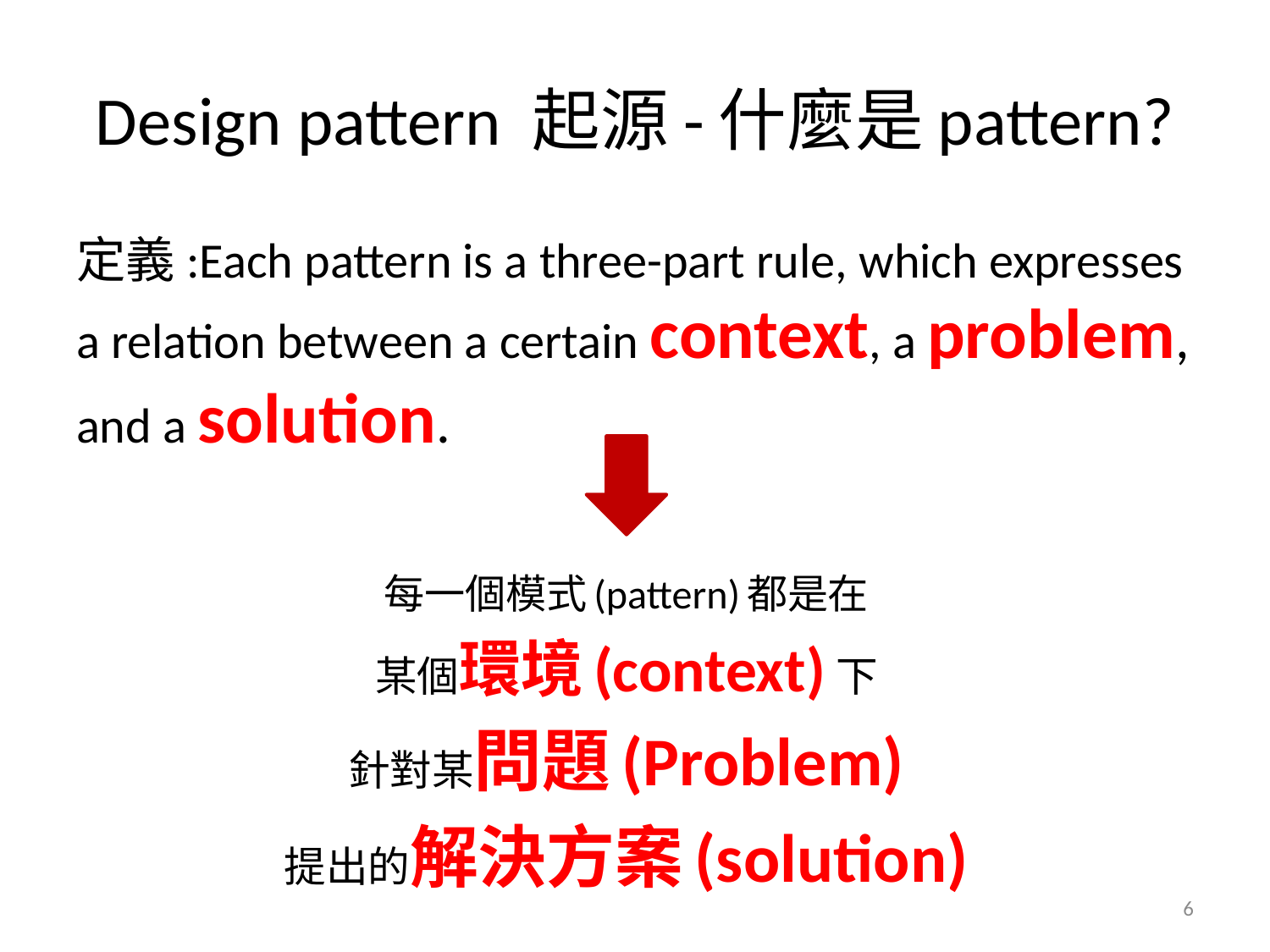

# Design pattern 起源-什麼是pattern?
定義:Each pattern is a three-part rule, which expresses a relation between a certain context, a problem, and a solution.

每一個模式(pattern)都是在
某個環境(context)下
針對某問題(Problem)
提出的解決方案(solution)

6